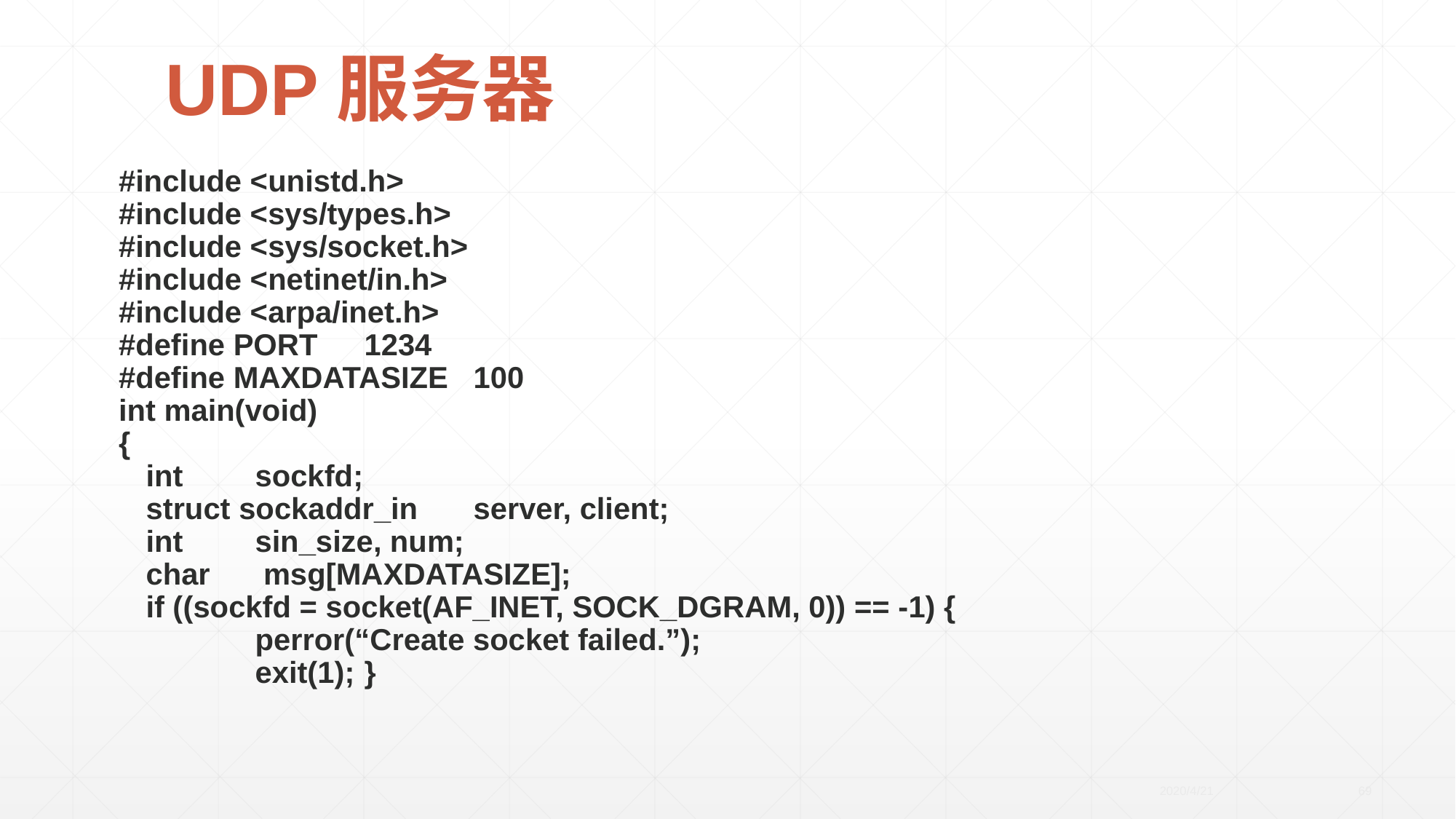

# UDP服务器
#include <unistd.h>
#include <sys/types.h>
#include <sys/socket.h>
#include <netinet/in.h>
#include <arpa/inet.h>
#define PORT 	1234
#define MAXDATASIZE	100
int main(void)
{
	int 	sockfd;
	struct sockaddr_in 	server, client;
	int 	sin_size, num;
	char	 msg[MAXDATASIZE];
	if ((sockfd = socket(AF_INET, SOCK_DGRAM, 0)) == -1) {
		perror(“Create socket failed.”);
		exit(1); 	}
2020/4/21
69